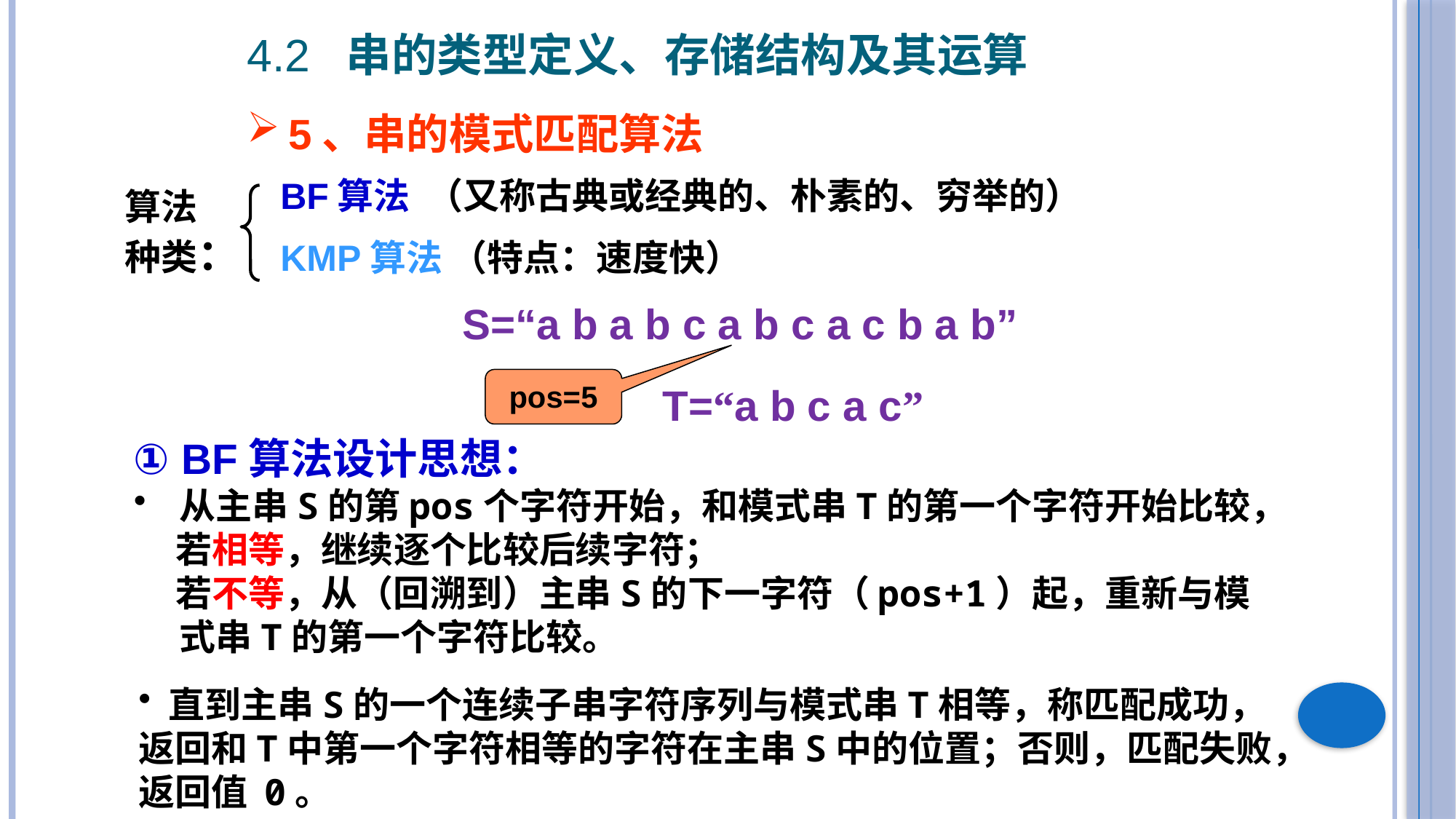

4.2  串的类型定义、存储结构及其运算
5、串的模式匹配算法

 BF算法  （又称古典或经典的、朴素的、穷举的）
 KMP算法 （特点：速度快）
算法种类：

S=“a b a b c a b c a c b a b”
pos=5
T=“a b c a c”
① BF算法设计思想：
从主串S的第pos个字符开始，和模式串T的第一个字符开始比较，
    若相等，继续逐个比较后续字符；
    若不等，从（回溯到）主串S的下一字符（pos+1）起，重新与模式串T的第一个字符比较。
 直到主串S的一个连续子串字符序列与模式串T相等，称匹配成功，返回和T中第一个字符相等的字符在主串S中的位置；否则，匹配失败，返回值 0。